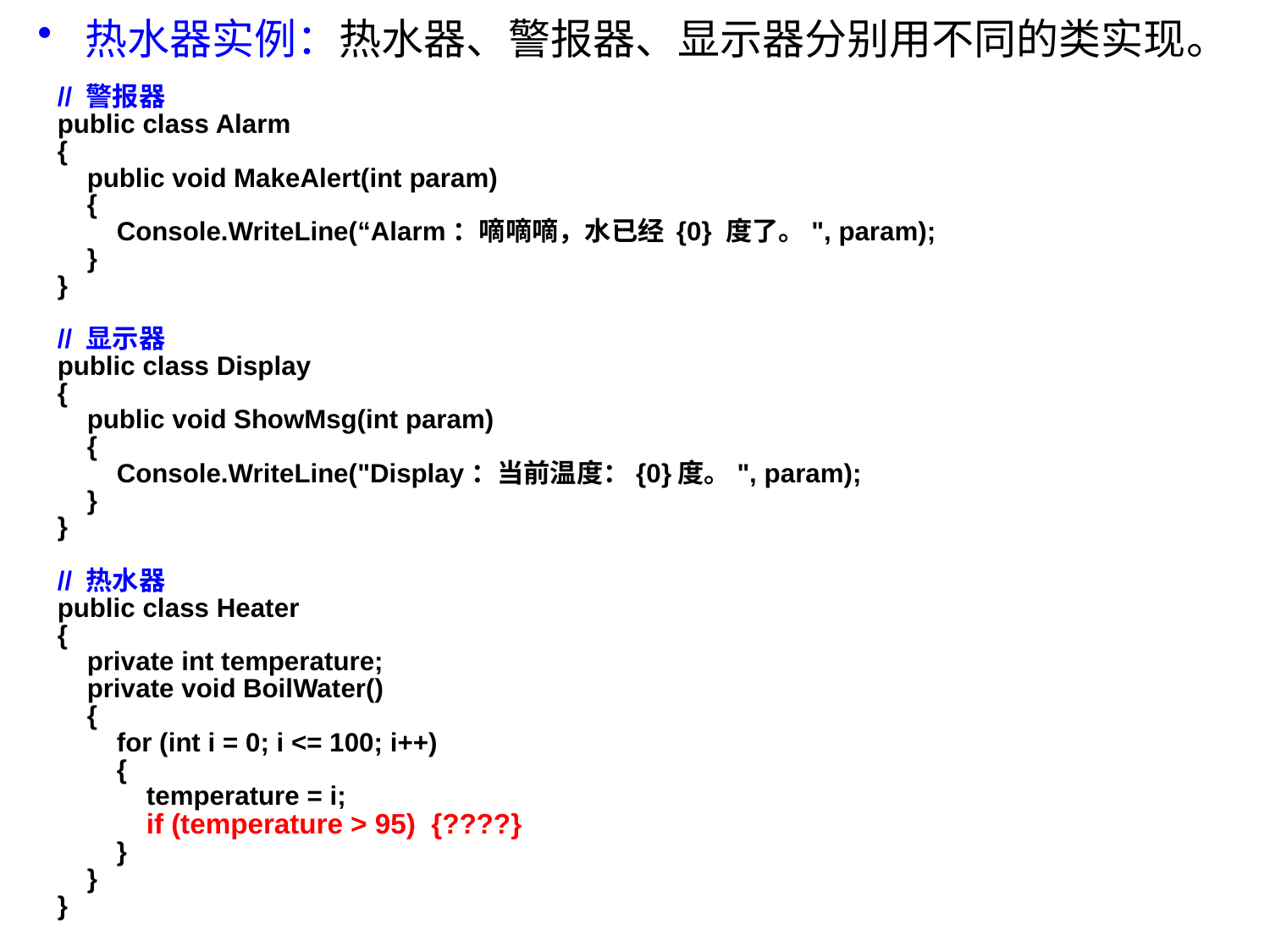

热水器实例：热水器、警报器、显示器分别用不同的类实现。
// 警报器
public class Alarm
{
    public void MakeAlert(int param)
    {
        Console.WriteLine(“Alarm：嘀嘀嘀，水已经 {0} 度了。", param);
    }
}

// 显示器
public class Display
{
    public void ShowMsg(int param)
    {
        Console.WriteLine("Display：当前温度：{0}度。", param);
    }
}

// 热水器
public class Heater
{
    private int temperature;
    private void BoilWater()
    {
        for (int i = 0; i <= 100; i++)
        {
            temperature = i;
            if (temperature > 95)  {????}
        }
    }
}